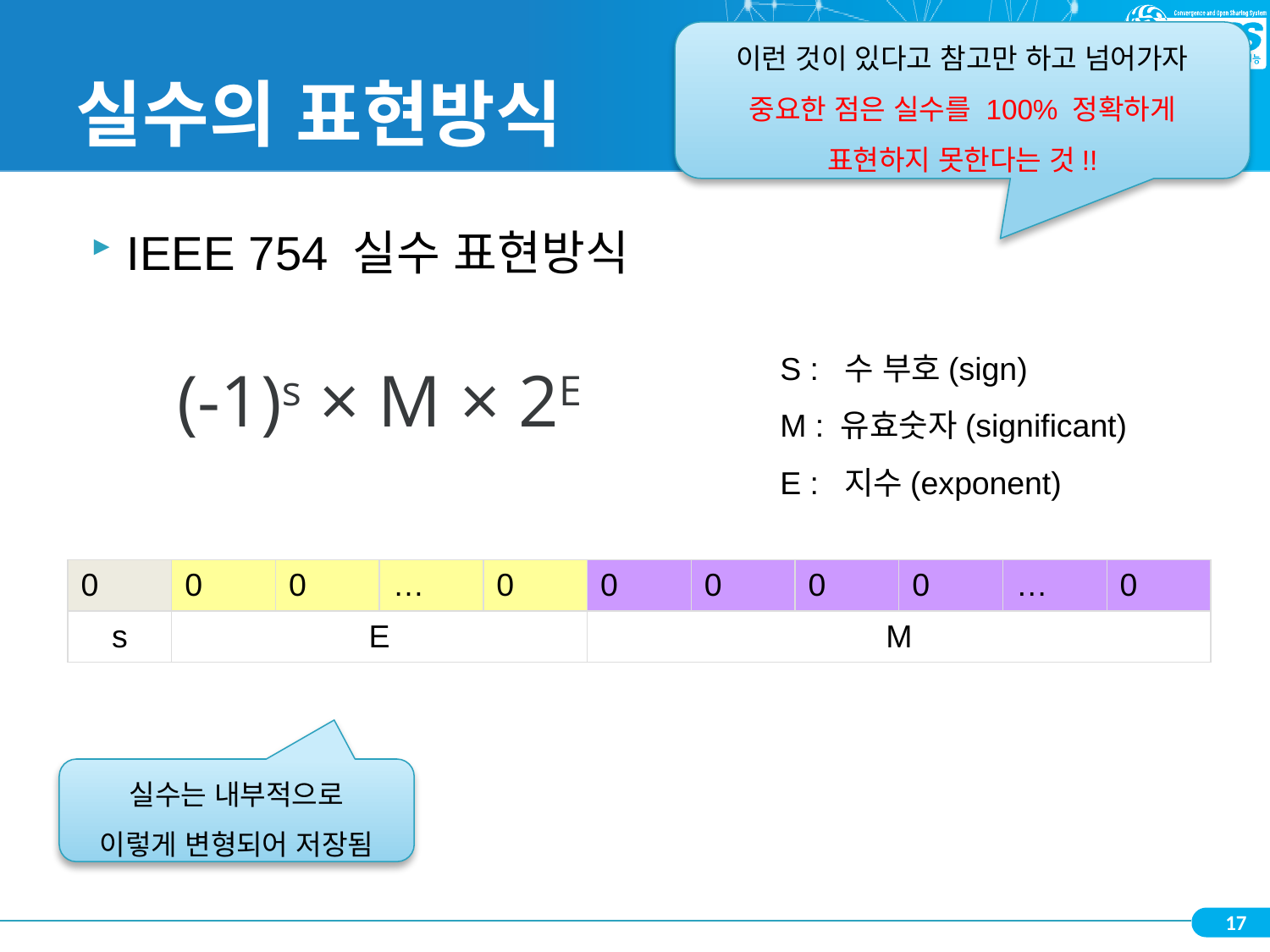

이런 것이 있다고 참고만 하고 넘어가자
중요한 점은 실수를 100% 정확하게
표현하지 못한다는 것!!
# 실수의 표현방식
IEEE 754 실수 표현방식

S :  수 부호(sign)
M : 유효숫자(significant)
E :  지수(exponent)
(-1)s × M × 2E
| 0 | 0 | 0 | … | 0 | 0 | 0 | 0 | 0 | … | 0 |
| --- | --- | --- | --- | --- | --- | --- | --- | --- | --- | --- |
| s | E |  |  |  | M |  |  |  |  |  |
실수는 내부적으로
이렇게 변형되어 저장됨